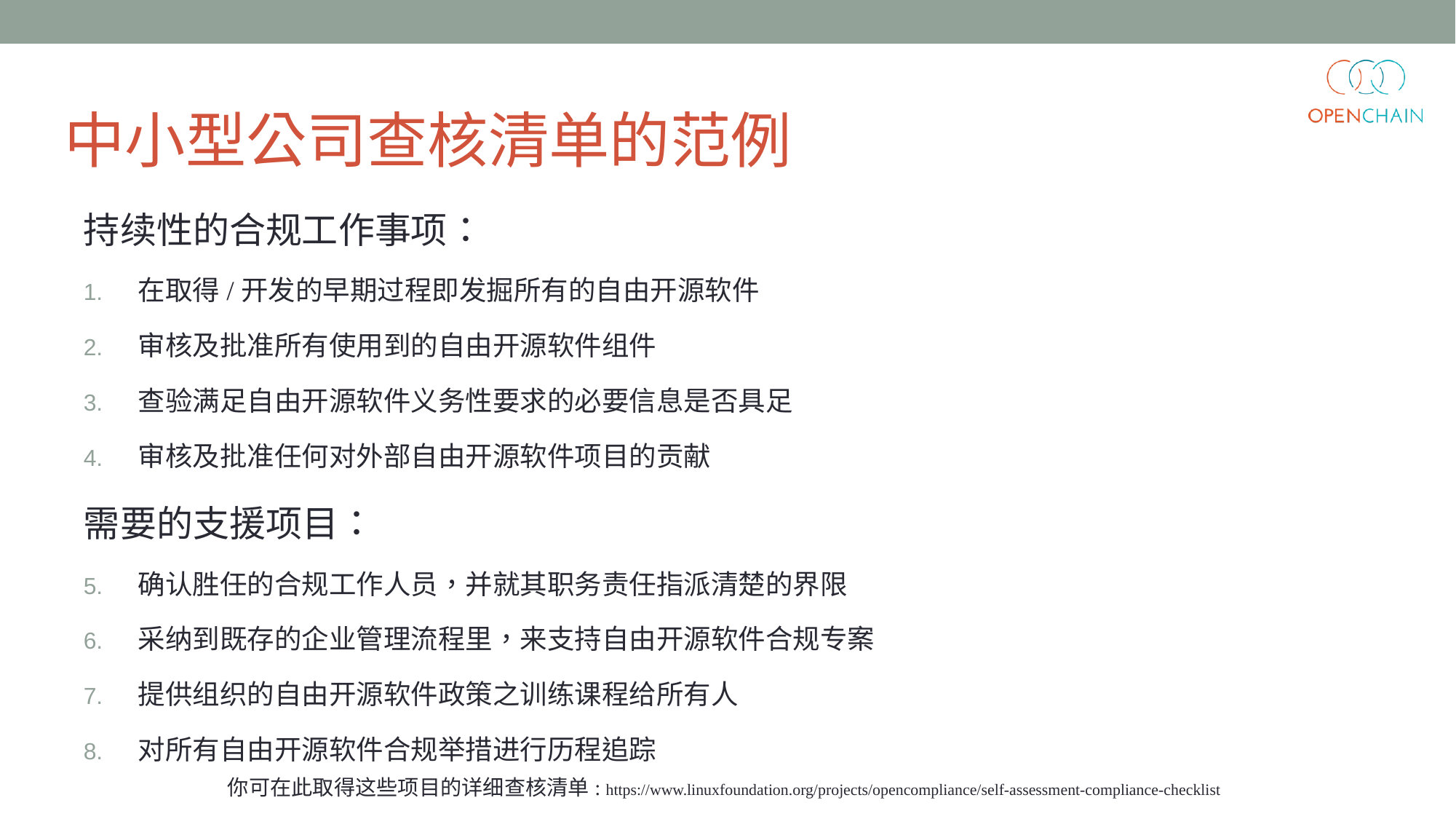

# 中小型公司查核清单的范例
持续性的合规工作事项：
在取得/开发的早期过程即发掘所有的自由开源软件
审核及批准所有使用到的自由开源软件组件
查验满足自由开源软件义务性要求的必要信息是否具足
审核及批准任何对外部自由开源软件项目的贡献
需要的支援项目：
确认胜任的合规工作人员，并就其职务责任指派清楚的界限
采纳到既存的企业管理流程里，来支持自由开源软件合规专案
提供组织的自由开源软件政策之训练课程给所有人
对所有自由开源软件合规举措进行历程追踪

你可在此取得这些项目的详细查核清单: https://www.linuxfoundation.org/projects/opencompliance/self-assessment-compliance-checklist